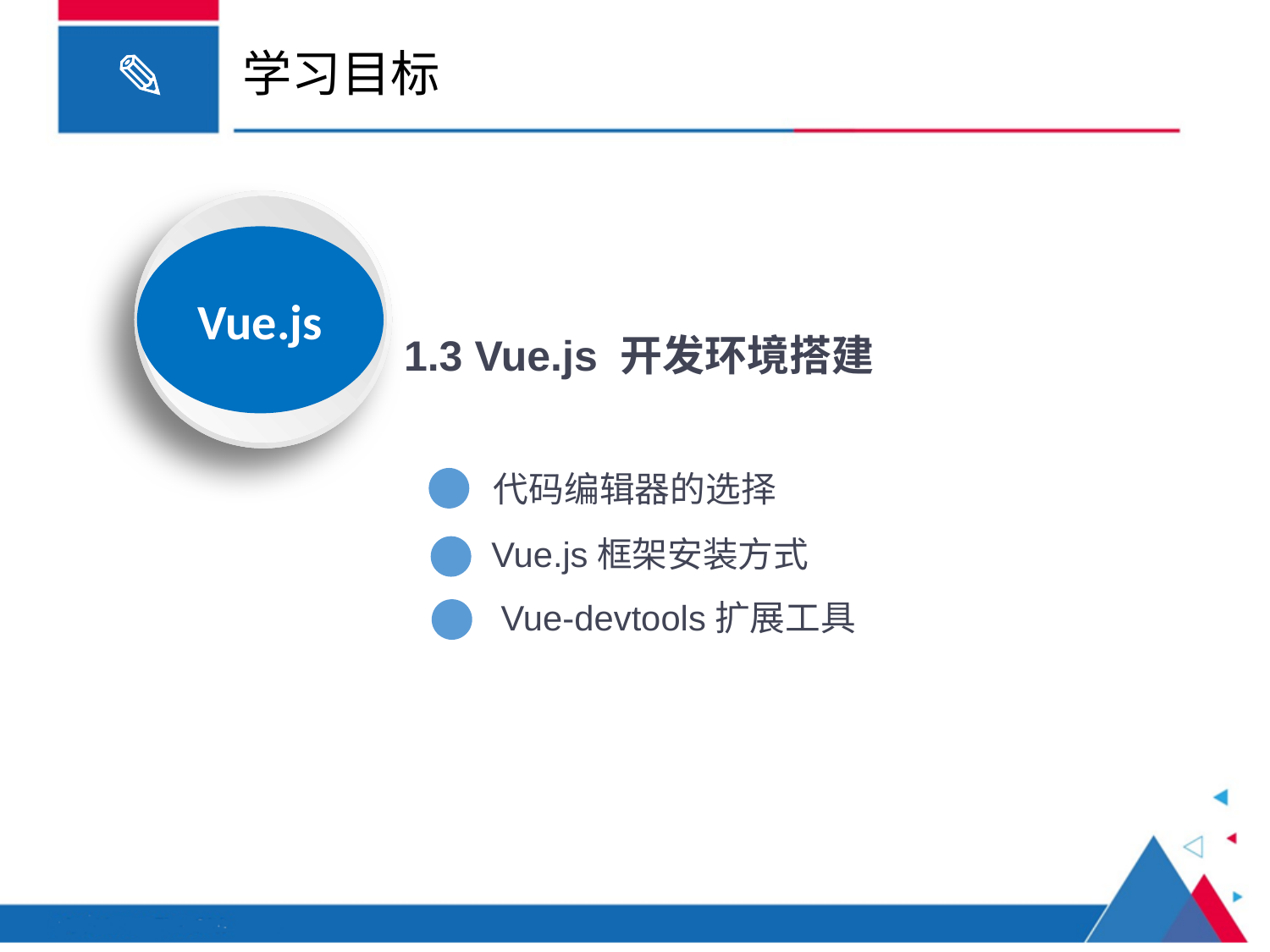

# 学习目标

Vue.js
1.3 Vue.js 开发环境搭建
代码编辑器的选择

Vue.js框架安装方式

Vue-devtools扩展工具